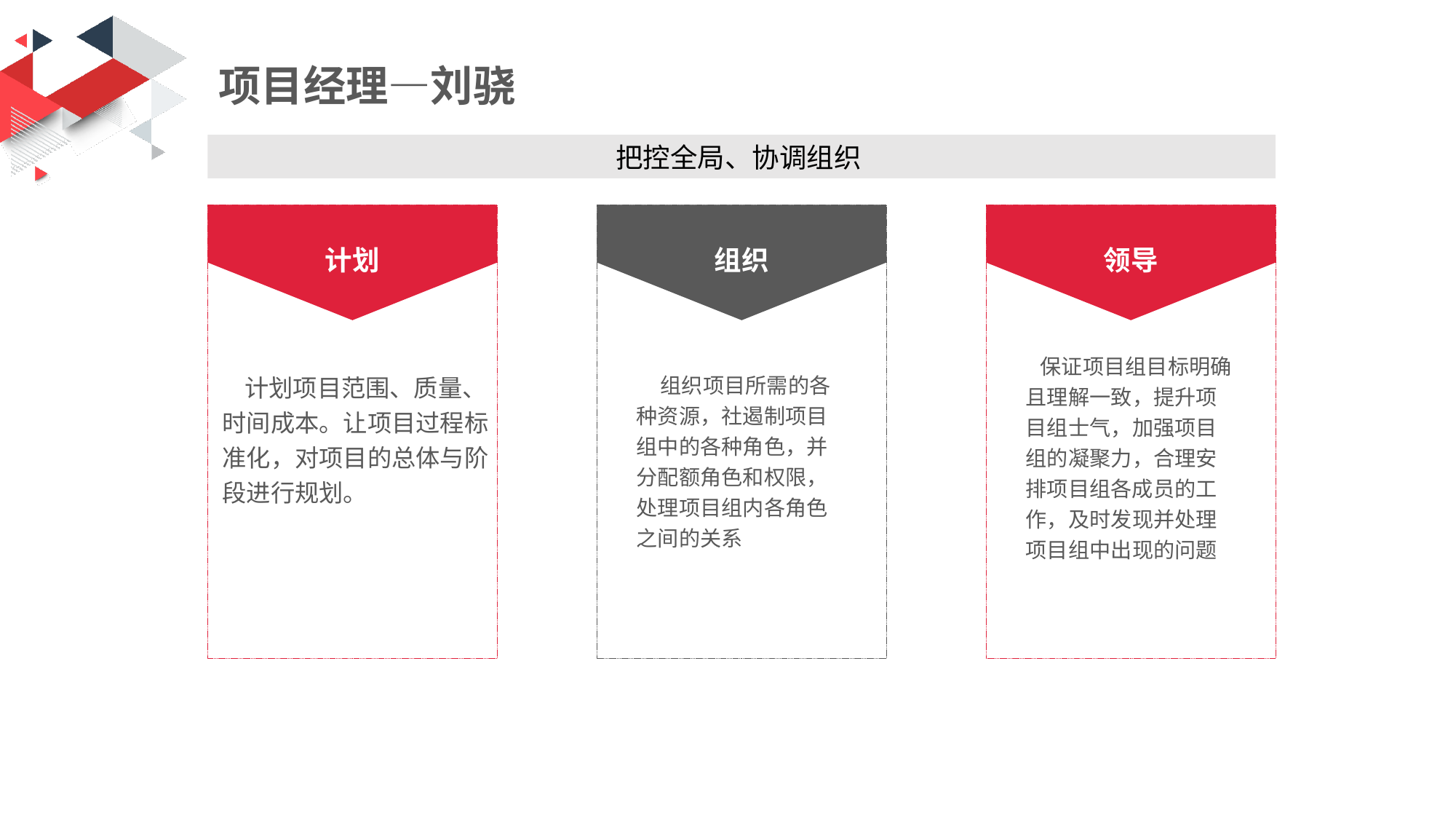

项目经理—刘骁
把控全局、协调组织

计划
   计划项目范围、质量、时间成本。让项目过程标准化，对项目的总体与阶段进行规划。

组织
    组织项目所需的各种资源，社遏制项目组中的各种角色，并分配额角色和权限，处理项目组内各角色之间的关系

领导
  保证项目组目标明确且理解一致，提升项目组士气，加强项目组的凝聚力，合理安排项目组各成员的工作，及时发现并处理项目组中出现的问题